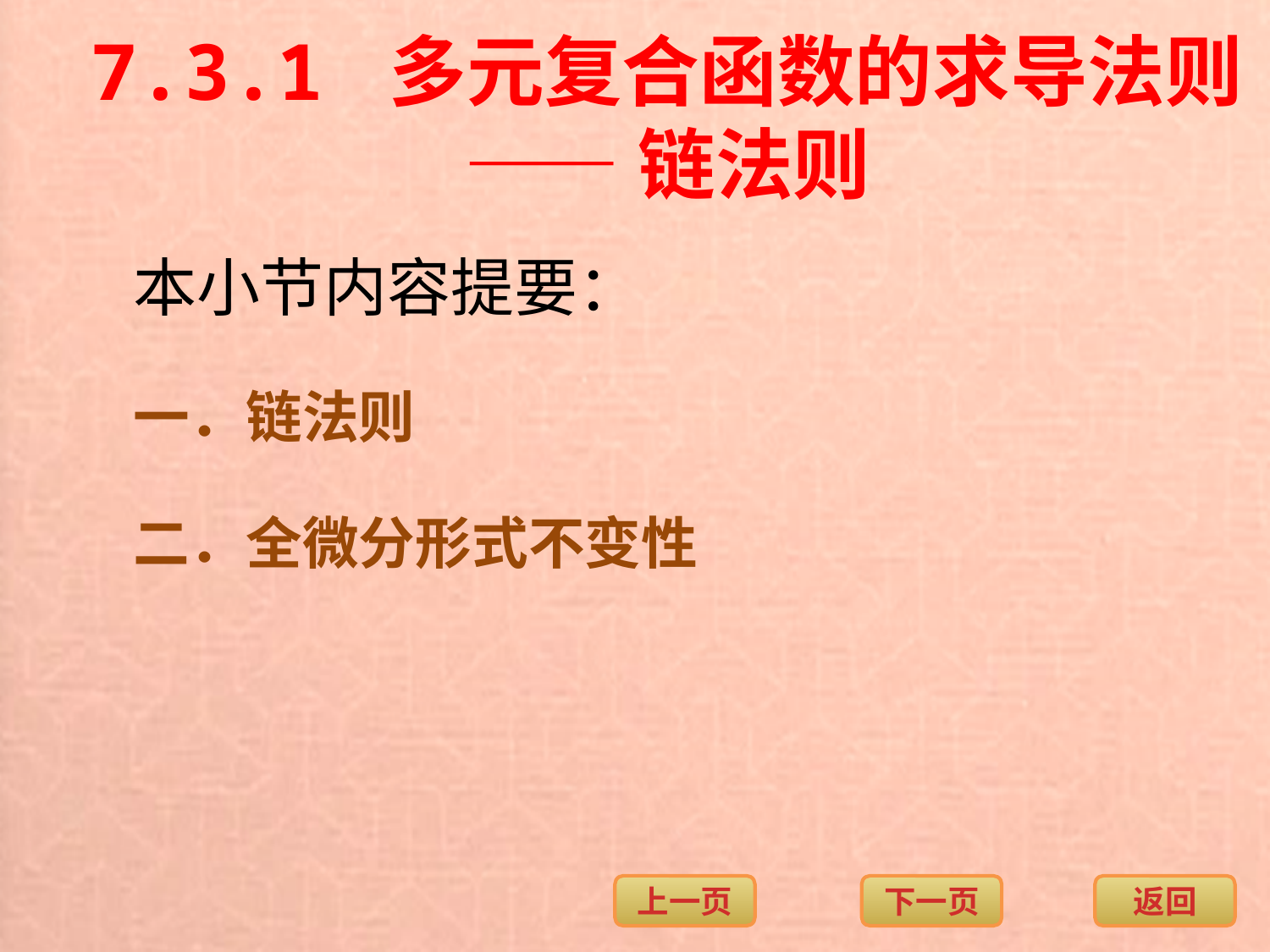

7.3.1 多元复合函数的求导法则
——链法则
本小节内容提要：
一．链法则
二．全微分形式不变性